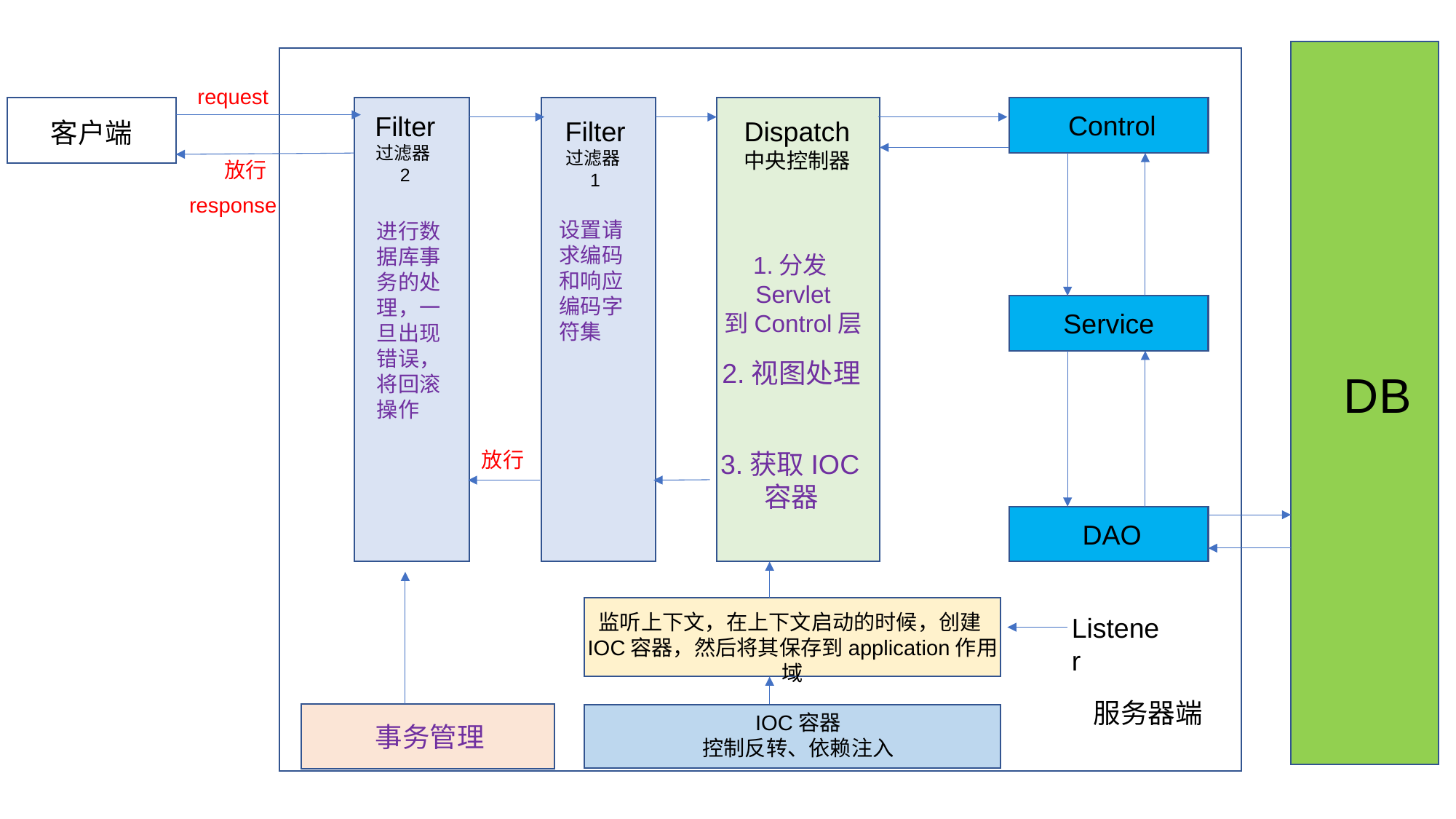

request

Control
Filter
过滤器2
Filter
过滤器1
Dispatch
中央控制器
客户端
放行
response
设置请求编码和响应编码字符集
进行数据库事务的处理，一旦出现错误，将回滚操作
1.分发Servlet
到Control层

Service
2.视图处理
DB
放行
3.获取IOC容器

DAO

监听上下文，在上下文启动的时候，创建IOC容器，然后将其保存到application作用域
Listener
服务器端

IOC容器
控制反转、依赖注入

事务管理